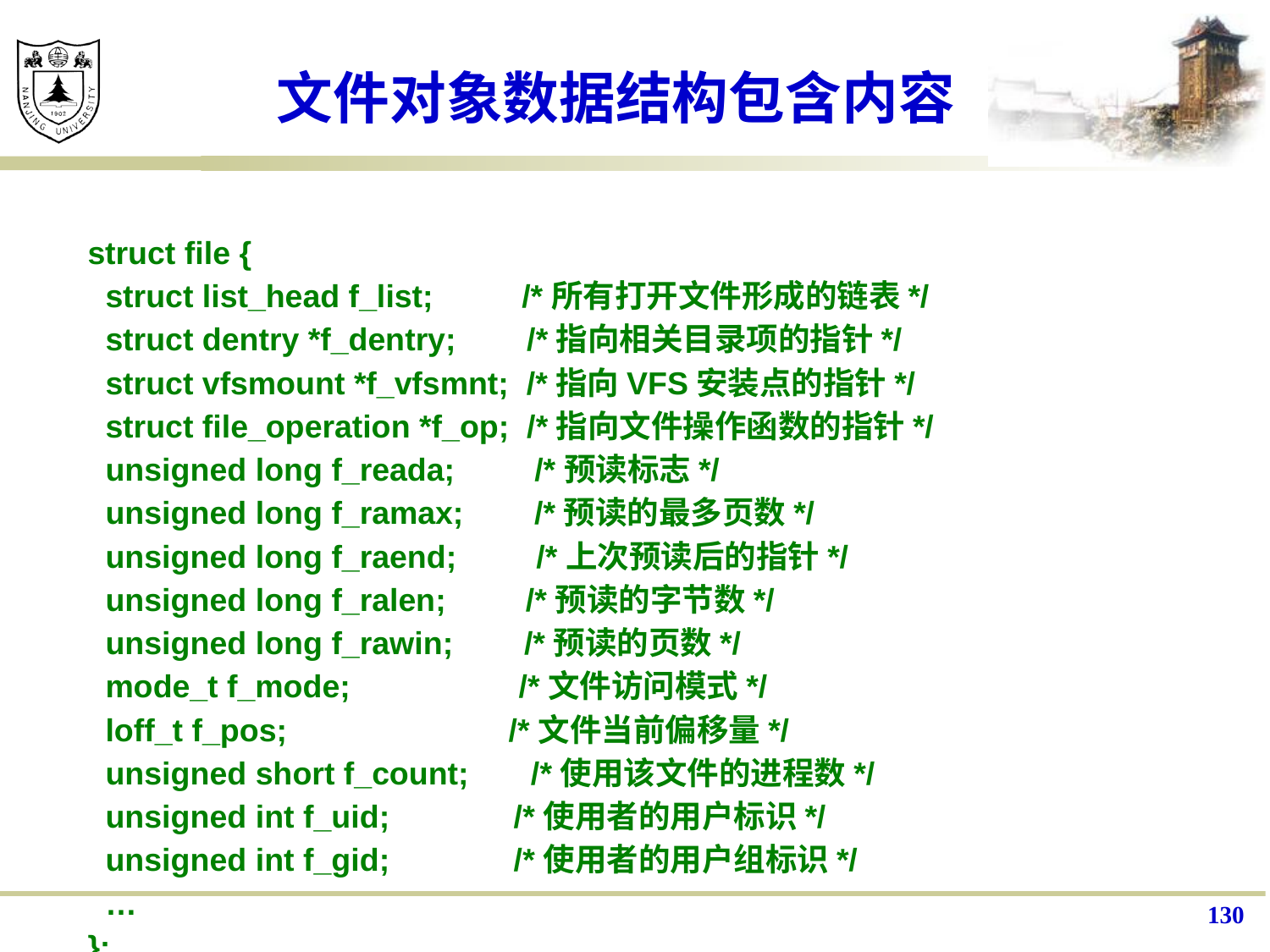

# 文件对象数据结构包含内容
struct file {
  struct list_head f_list;          /*所有打开文件形成的链表*/
  struct dentry *f_dentry;        /*指向相关目录项的指针*/
  struct vfsmount *f_vfsmnt;  /*指向VFS安装点的指针*/
  struct file_operation *f_op;  /*指向文件操作函数的指针*/
  unsigned long f_reada;         /*预读标志*/
  unsigned long f_ramax;        /*预读的最多页数*/
  unsigned long f_raend;         /*上次预读后的指针*/
  unsigned long f_ralen;         /*预读的字节数*/
  unsigned long f_rawin;        /*预读的页数*/
  mode_t f_mode;                   /*文件访问模式*/
  loff_t f_pos;                         /*文件当前偏移量*/
  unsigned short f_count;       /*使用该文件的进程数*/
  unsigned int f_uid;              /*使用者的用户标识*/
  unsigned int f_gid;              /*使用者的用户组标识*/
  …
};

130